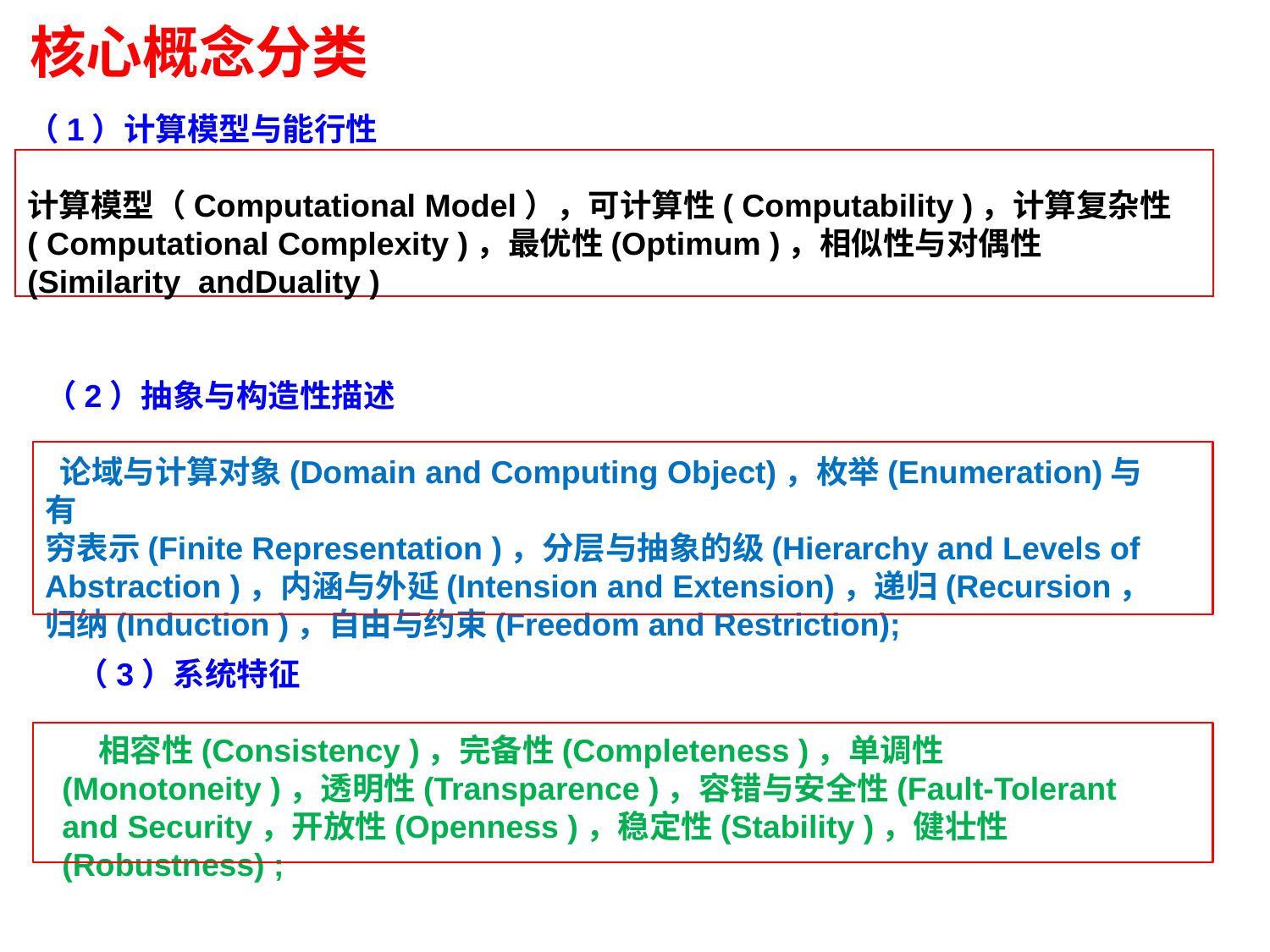

核心概念分类

（1）计算模型与能行性

计算模型（Computational Model），可计算性( Computability )，计算复杂性
( Computational Complexity )，最优性(Optimum )，相似性与对偶性(Similarity  andDuality )

（2）抽象与构造性描述

 论域与计算对象(Domain and Computing Object)，枚举(Enumeration)与有
穷表示(Finite Representation )，分层与抽象的级(Hierarchy and Levels of
Abstraction )，内涵与外延(Intension and Extension)，递归(Recursion，归纳(Induction )，自由与约束(Freedom and Restriction);

 （3）系统特征

    相容性(Consistency )，完备性(Completeness )，单调性(Monotoneity )，透明性(Transparence )，容错与安全性(Fault-Tolerant and Security，开放性(Openness )，稳定性(Stability )，健壮性(Robustness) ;